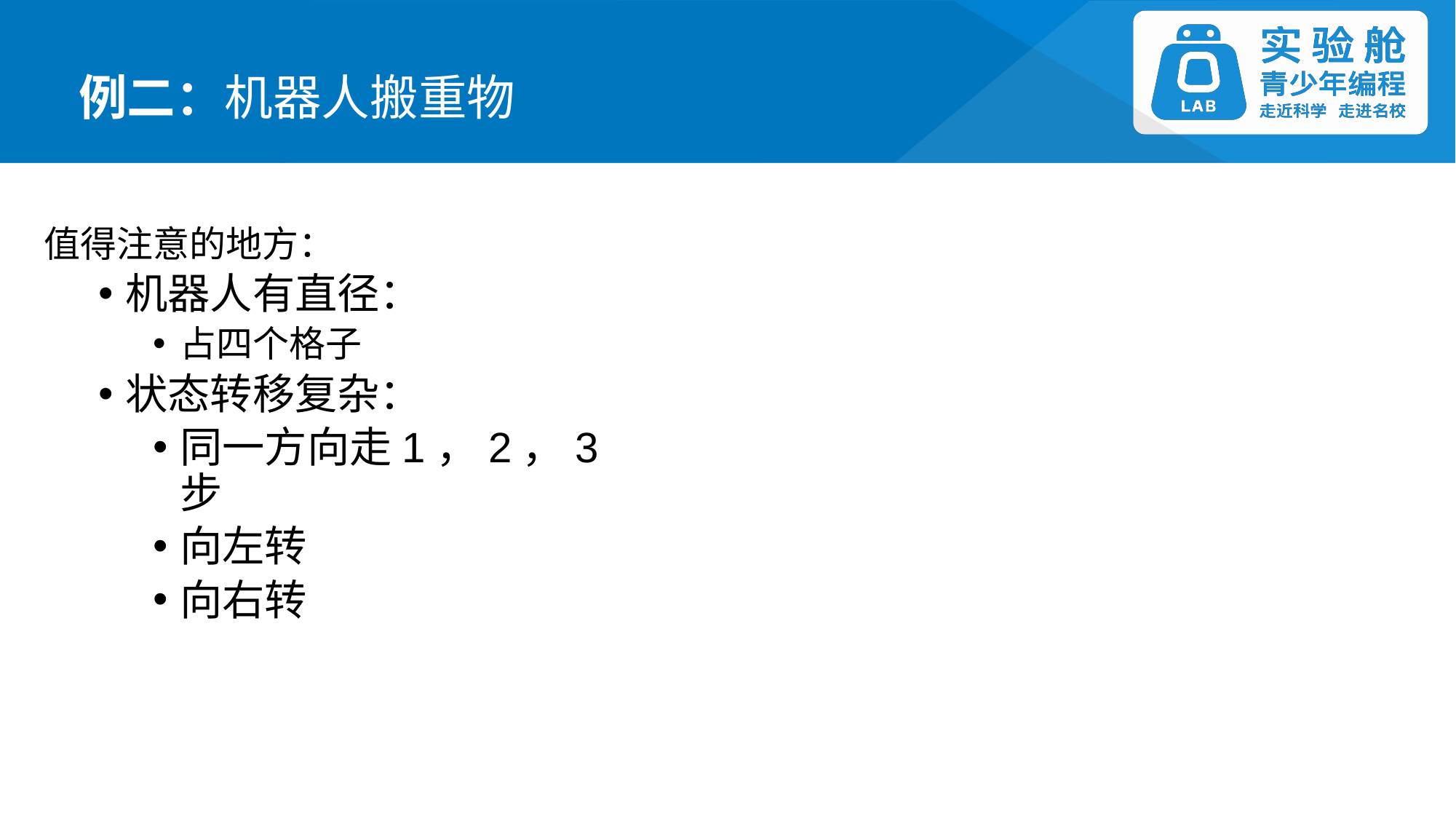

例二：机器人搬重物
值得注意的地方：
机器人有直径：
占四个格子
状态转移复杂：
同一方向走1，2，3步
向左转
向右转